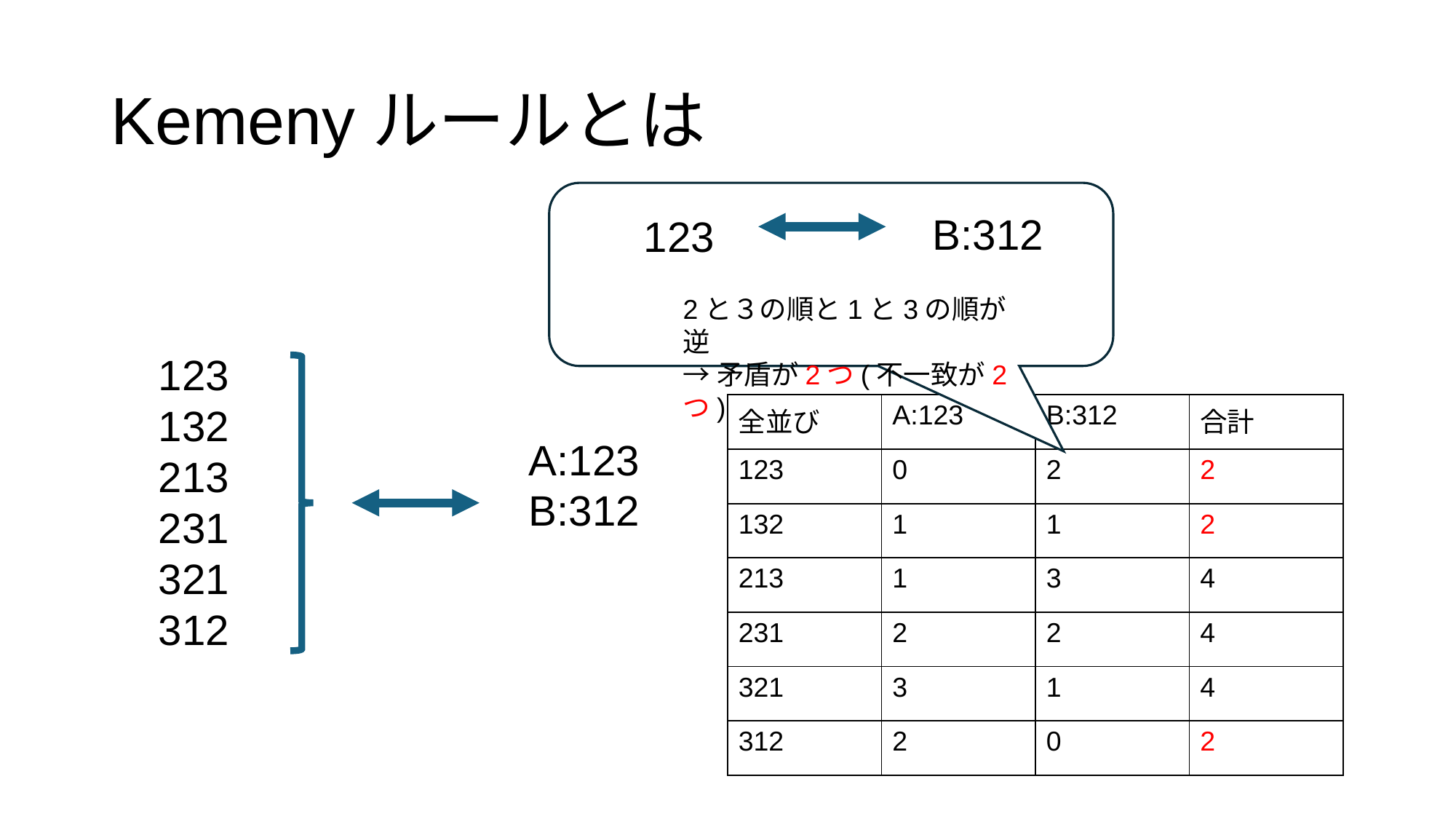

# Kemenyルールとは

B:312
123
2と３の順と1と3の順が逆
→矛盾が2つ(不一致が2つ)
123
132
213
231
321
312

| 全並び | A:123 | B:312 | 合計 |
| --- | --- | --- | --- |
| 123 | 0 | 2 | 2 |
| 132 | 1 | 1 | 2 |
| 213 | 1 | 3 | 4 |
| 231 | 2 | 2 | 4 |
| 321 | 3 | 1 | 4 |
| 312 | 2 | 0 | 2 |
A:123
B:312